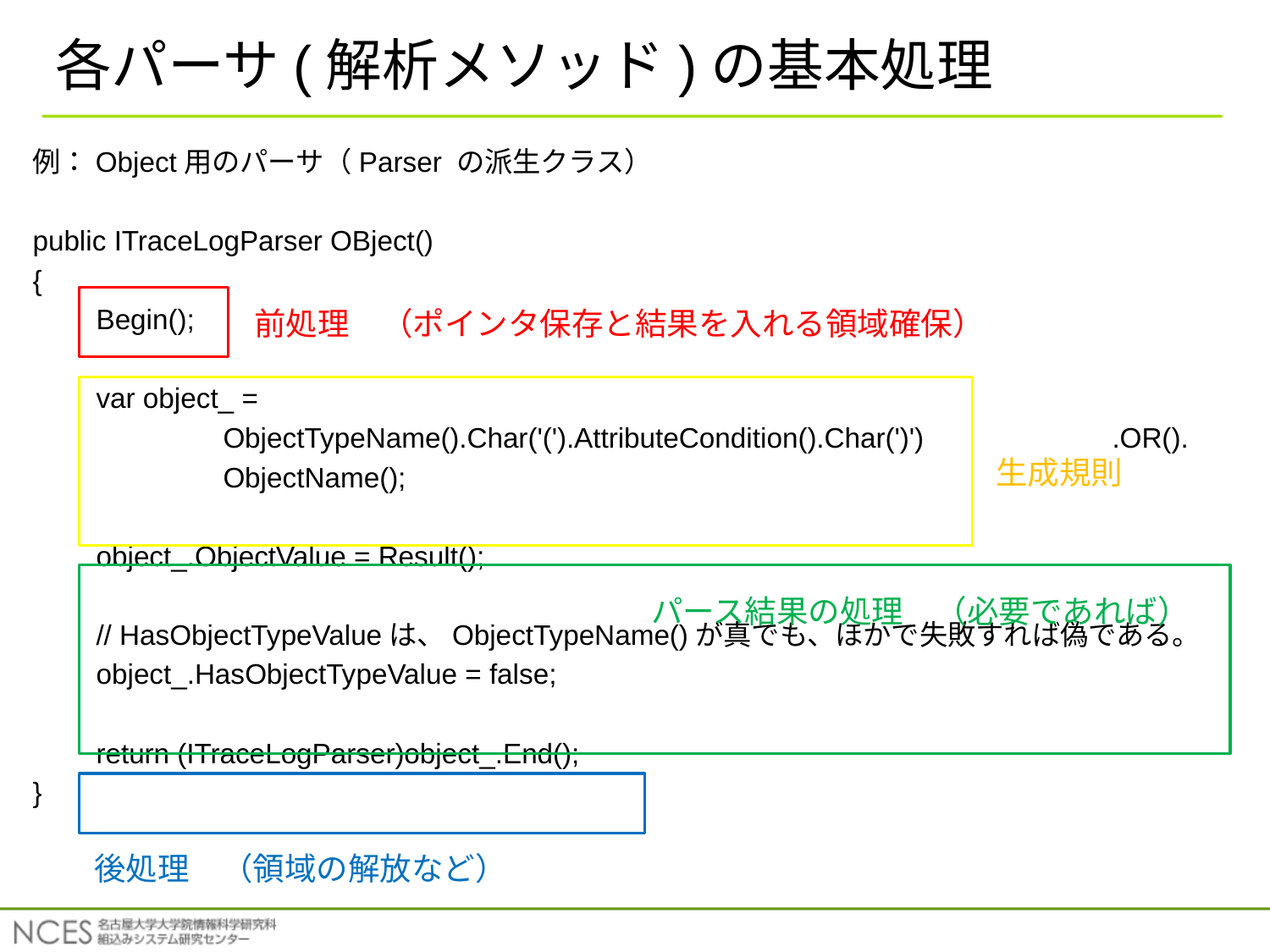

# 各パーサ(解析メソッド)の基本処理
例：Object用のパーサ（Parser の派生クラス）

public ITraceLogParser OBject()
{
	Begin();

	var object_ =
		ObjectTypeName().Char('(').AttributeCondition().Char(')')		.OR().
		ObjectName();

	object_.ObjectValue = Result();

	// HasObjectTypeValueは、ObjectTypeName()が真でも、ほかで失敗すれば偽である。
	object_.HasObjectTypeValue = false;

	return (ITraceLogParser)object_.End();
}

前処理　（ポインタ保存と結果を入れる領域確保）

生成規則

パース結果の処理　（必要であれば）

後処理　（領域の解放など）